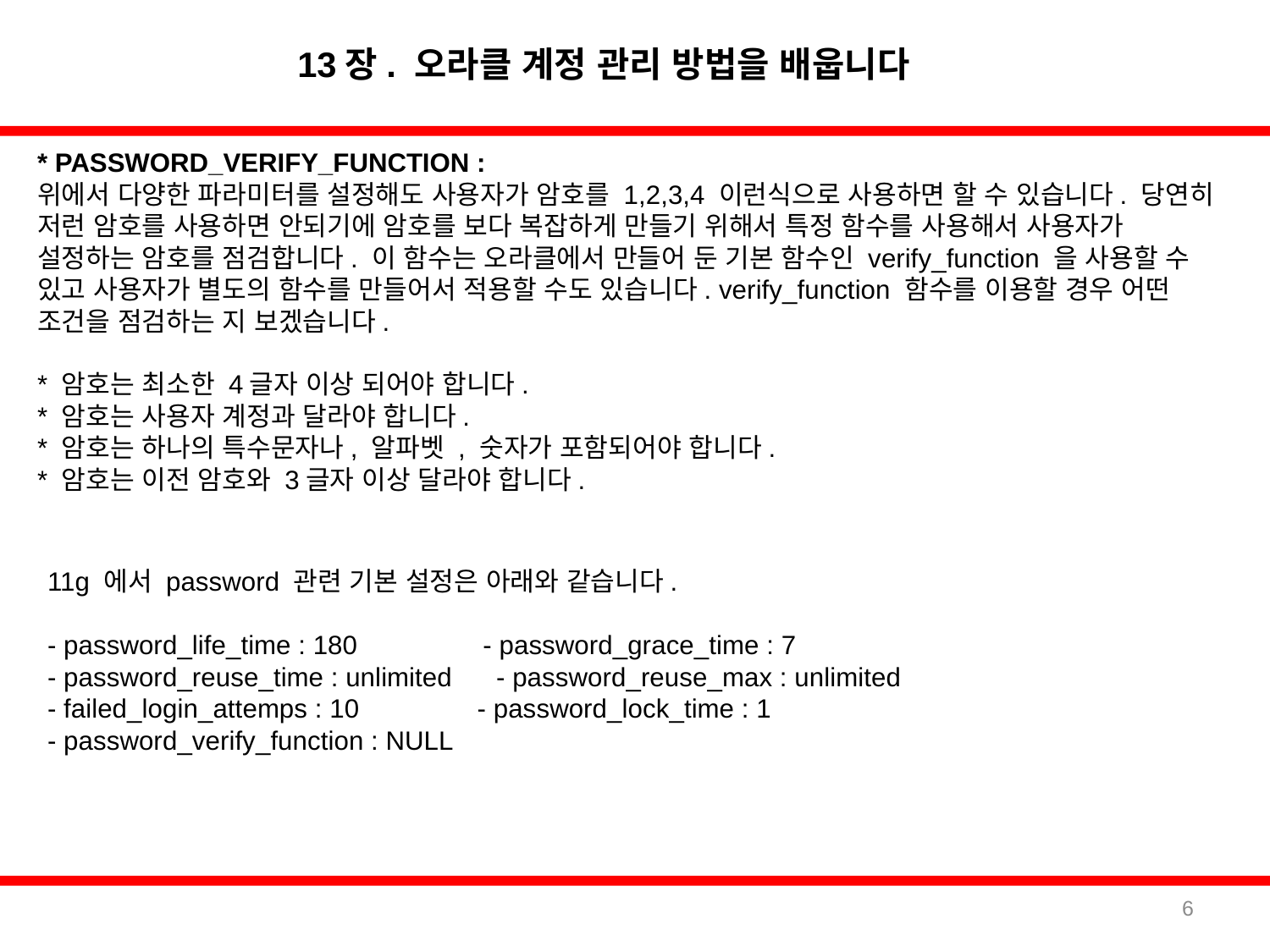

13장. 오라클 계정 관리 방법을 배웁니다

* PASSWORD_VERIFY_FUNCTION :
위에서 다양한 파라미터를 설정해도 사용자가 암호를 1,2,3,4 이런식으로 사용하면 할 수 있습니다. 당연히 저런 암호를 사용하면 안되기에 암호를 보다 복잡하게 만들기 위해서 특정 함수를 사용해서 사용자가 설정하는 암호를 점검합니다. 이 함수는 오라클에서 만들어 둔 기본 함수인 verify_function 을 사용할 수 있고 사용자가 별도의 함수를 만들어서 적용할 수도 있습니다. verify_function 함수를 이용할 경우 어떤 조건을 점검하는 지 보겠습니다.

* 암호는 최소한 4글자 이상 되어야 합니다.
* 암호는 사용자 계정과 달라야 합니다.
* 암호는 하나의 특수문자나, 알파벳 , 숫자가 포함되어야 합니다.
* 암호는 이전 암호와 3글자 이상 달라야 합니다.

11g 에서 password 관련 기본 설정은 아래와 같습니다.

- password_life_time : 180                 - password_grace_time : 7
- password_reuse_time : unlimited      - password_reuse_max : unlimited
- failed_login_attemps : 10                - password_lock_time : 1
- password_verify_function : NULL

6